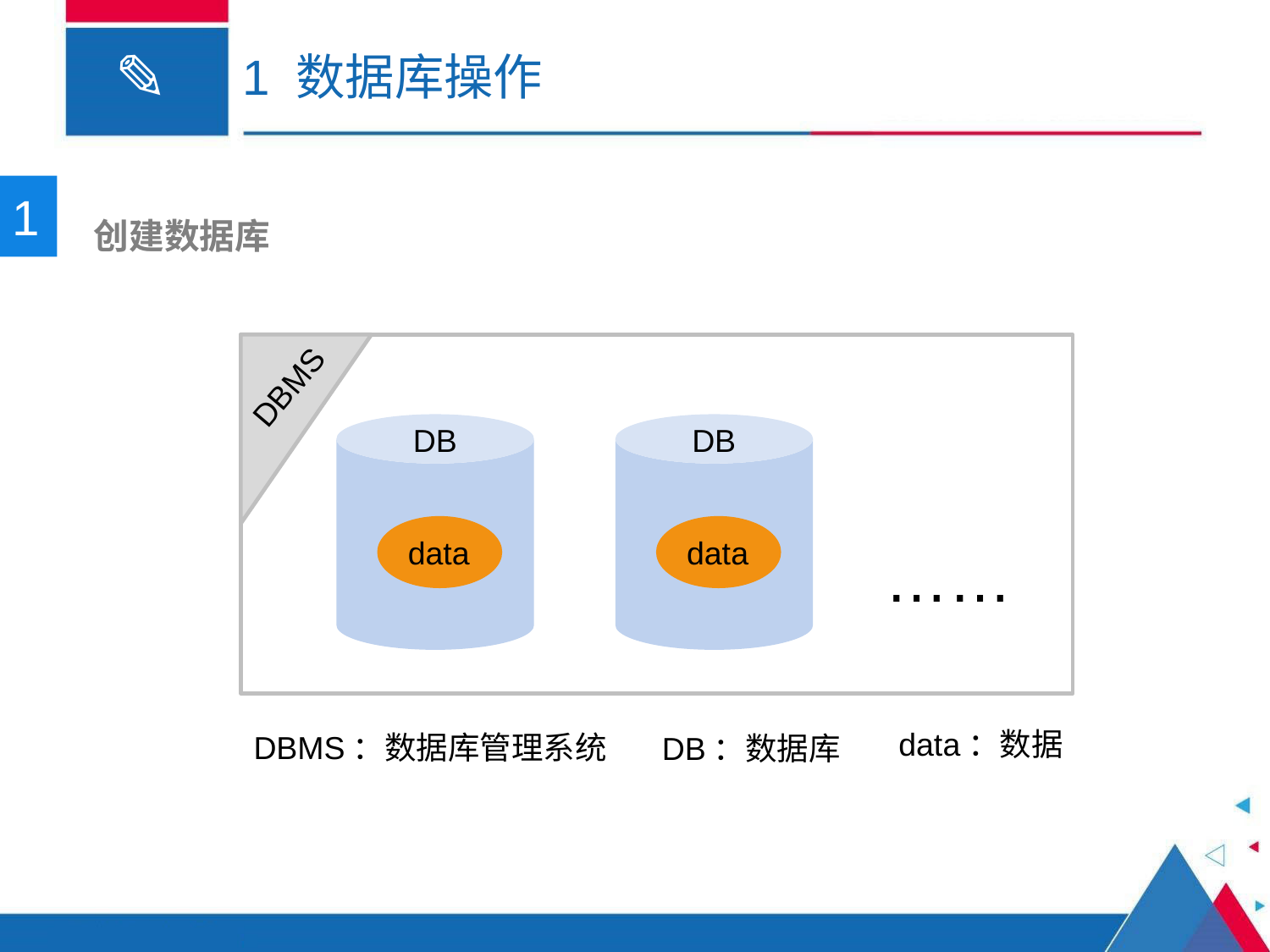

# 1 数据库操作

1
  创建数据库
DBMS

DB

DB
data
data
……
data：数据
DBMS：数据库管理系统
DB：数据库